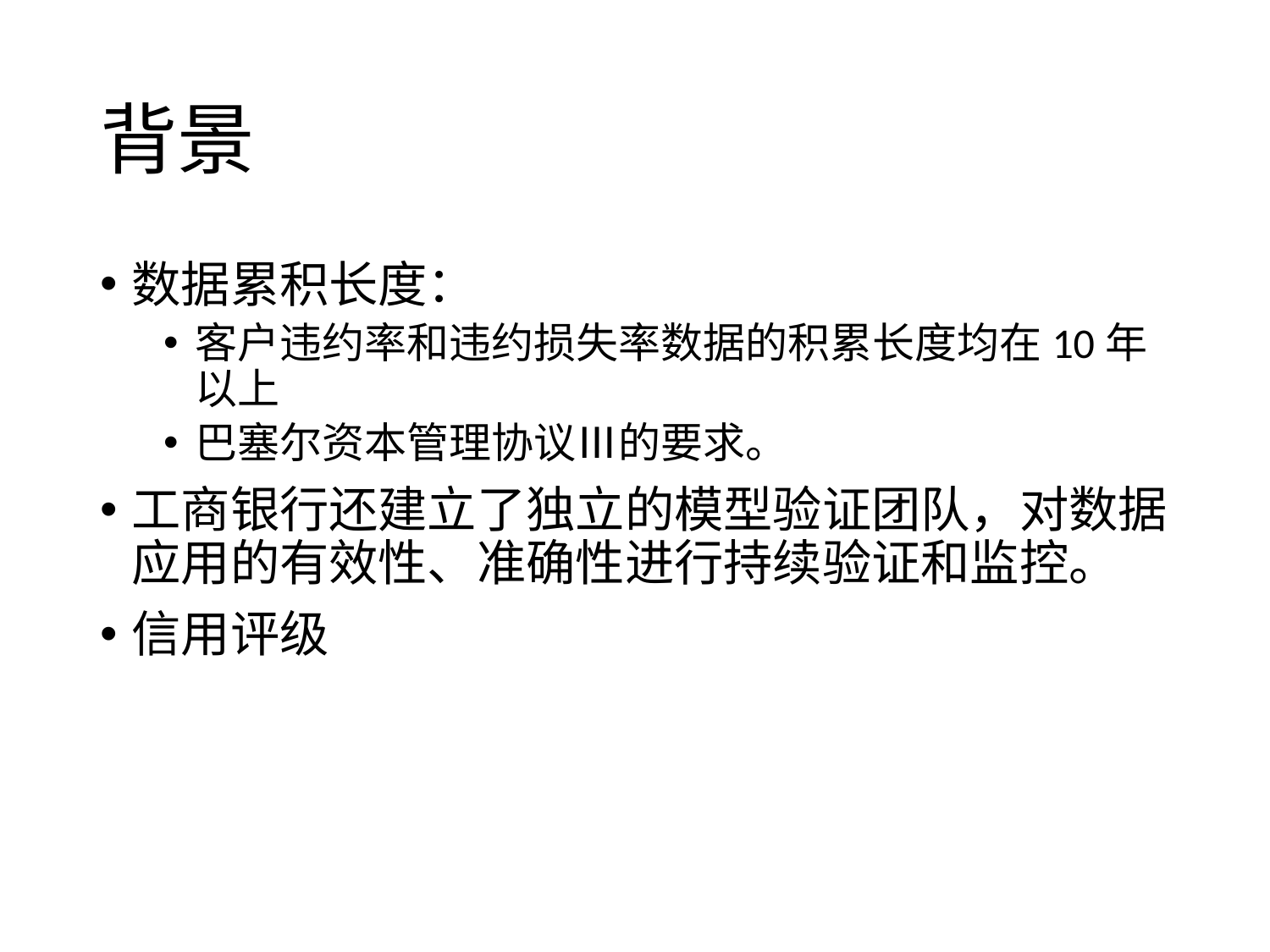

# 背景
数据累积长度：
客户违约率和违约损失率数据的积累长度均在10年以上
巴塞尔资本管理协议Ⅲ的要求。
工商银行还建立了独立的模型验证团队，对数据应用的有效性、准确性进行持续验证和监控。
信用评级